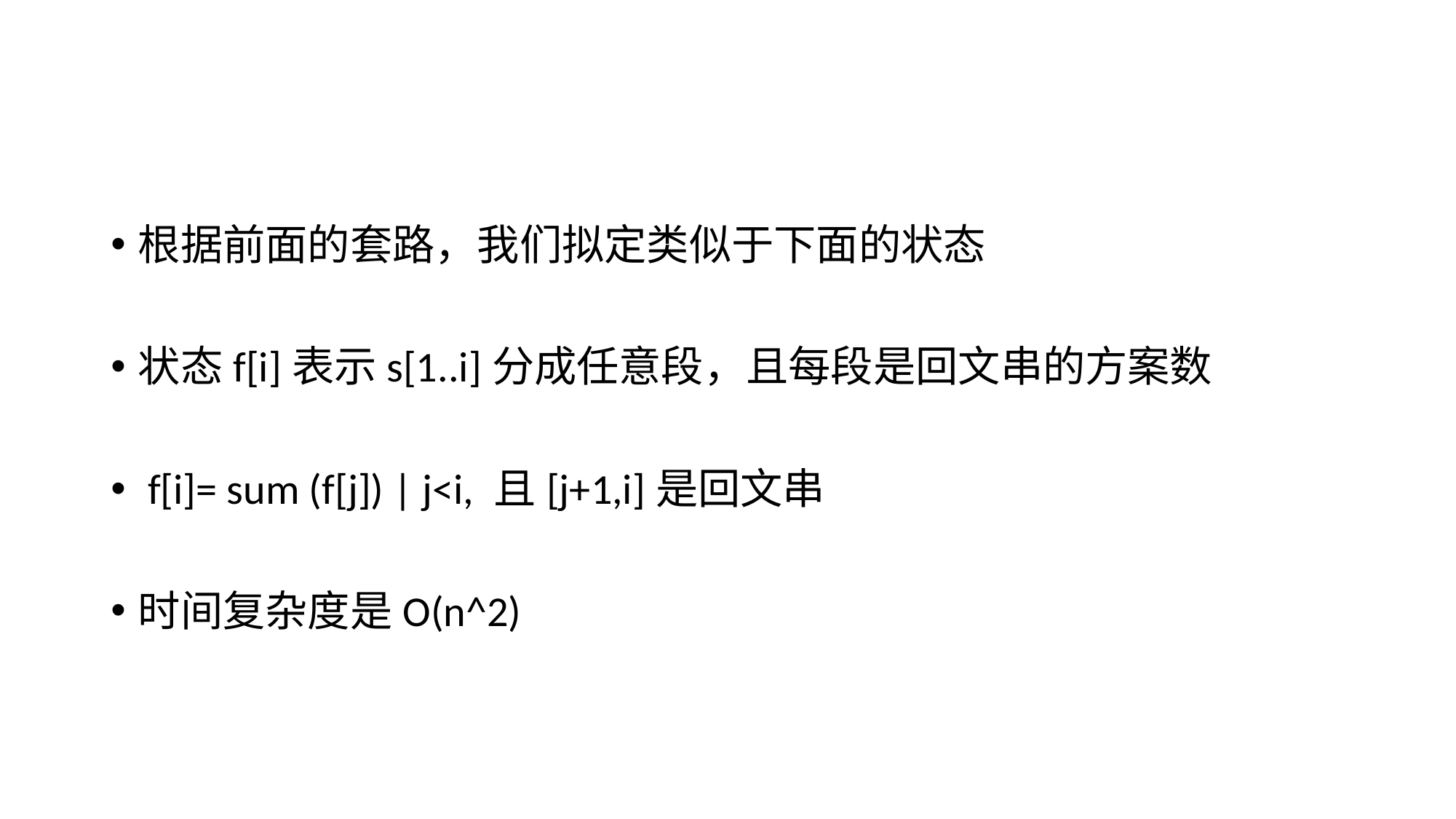

#
根据前面的套路，我们拟定类似于下面的状态

状态f[i]表示s[1..i]分成任意段，且每段是回文串的方案数

 f[i]= sum (f[j]) | j<i, 且[j+1,i]是回文串

时间复杂度是O(n^2)